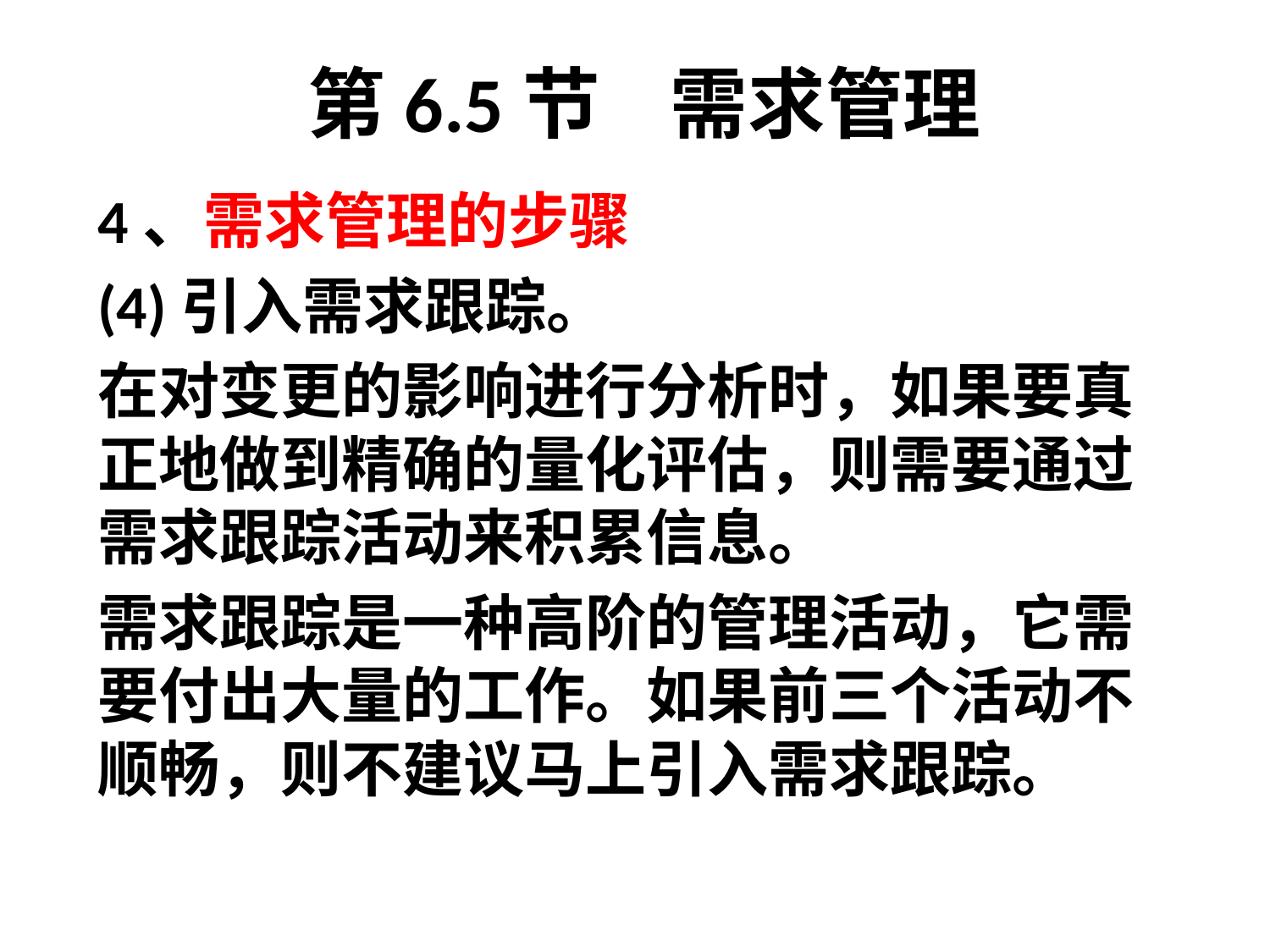

# 第6.5节    需求管理
4、需求管理的步骤
(4)引入需求跟踪。
在对变更的影响进行分析时，如果要真正地做到精确的量化评估，则需要通过需求跟踪活动来积累信息。
需求跟踪是一种高阶的管理活动，它需要付出大量的工作。如果前三个活动不顺畅，则不建议马上引入需求跟踪。